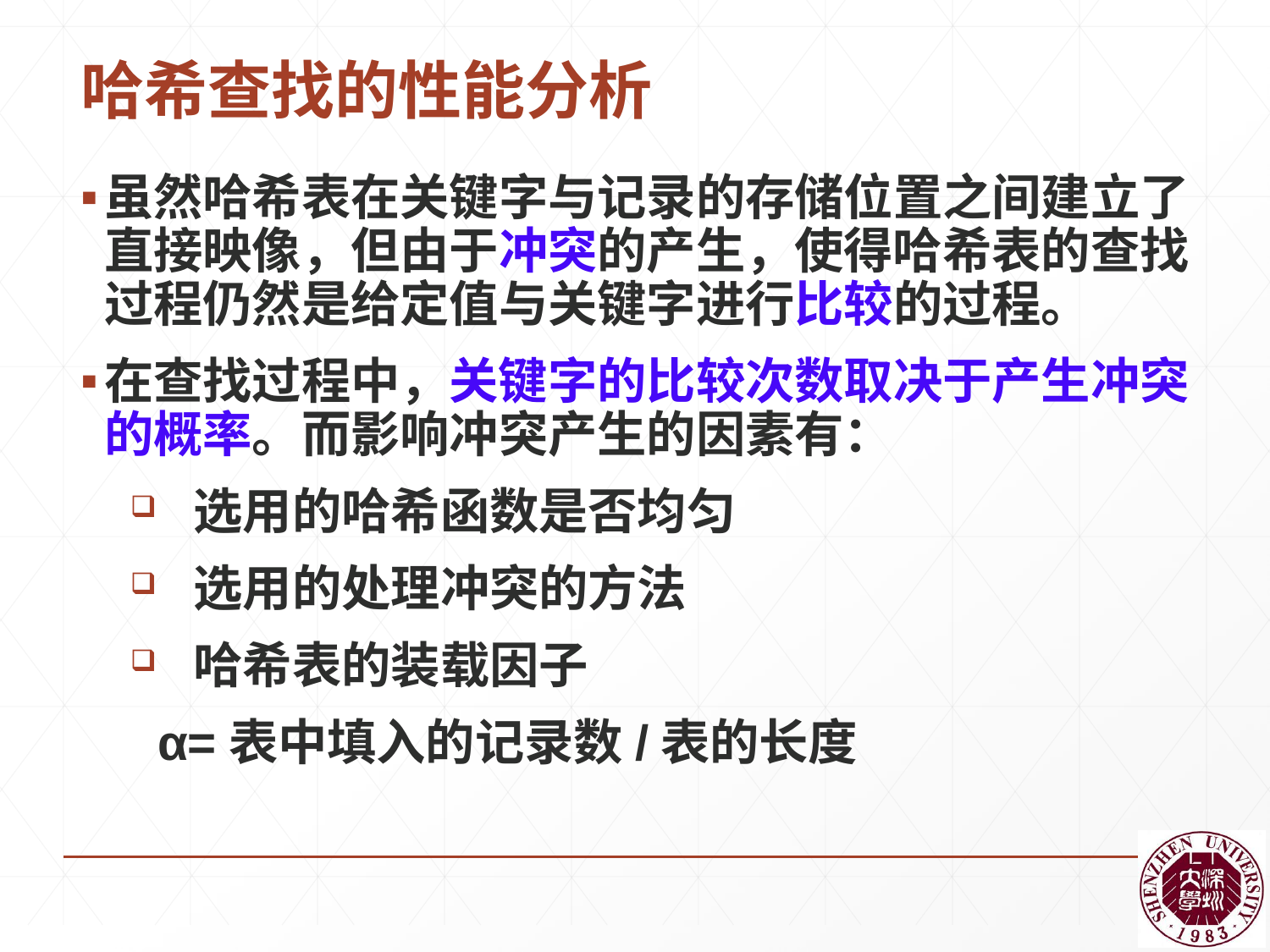

# 哈希查找的性能分析
虽然哈希表在关键字与记录的存储位置之间建立了直接映像，但由于冲突的产生，使得哈希表的查找过程仍然是给定值与关键字进行比较的过程。
在查找过程中，关键字的比较次数取决于产生冲突的概率。而影响冲突产生的因素有：
选用的哈希函数是否均匀
选用的处理冲突的方法
哈希表的装载因子
  α=表中填入的记录数/表的长度